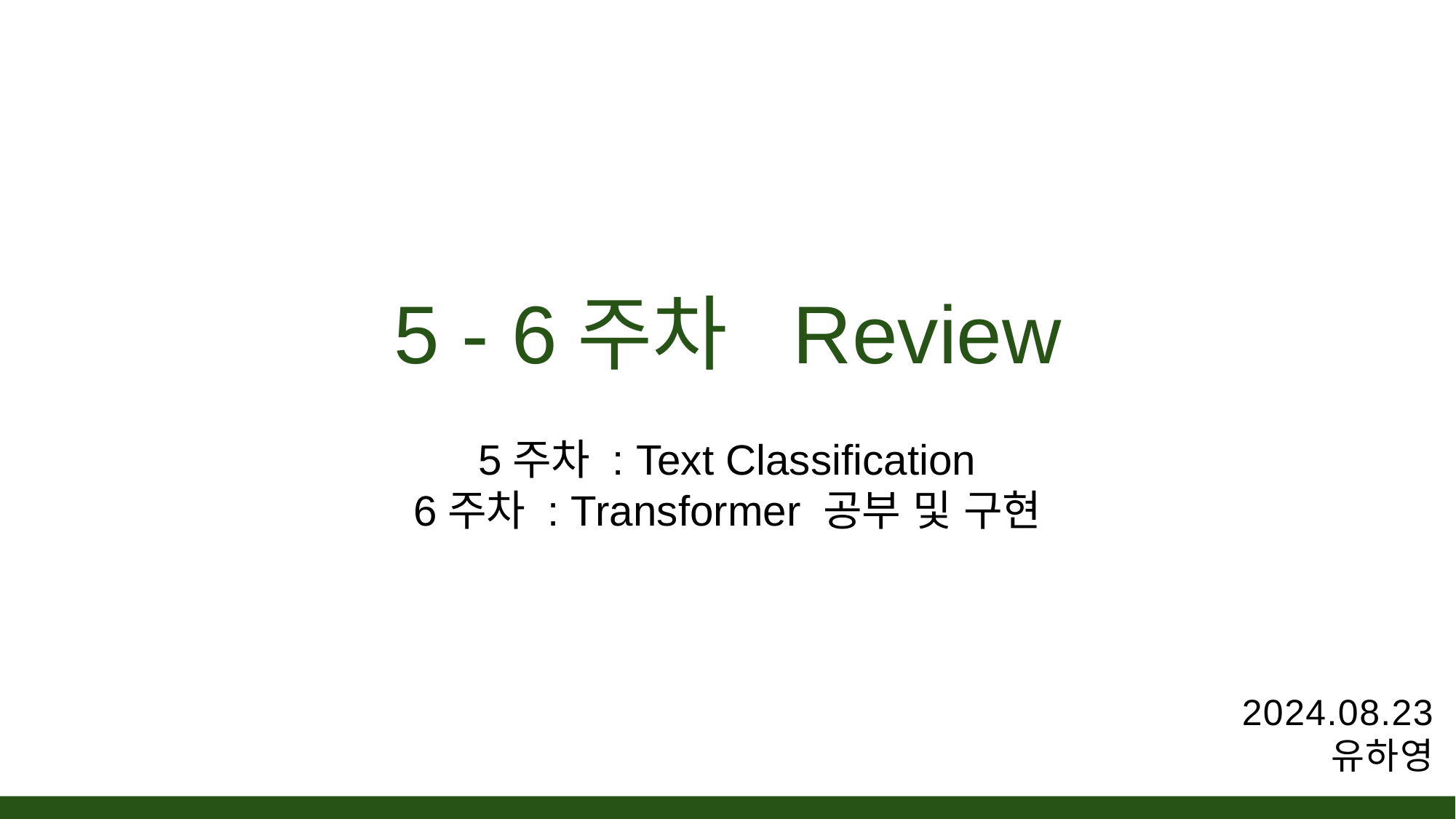

5 - 6주차  Review

5주차 : Text Classification
6주차 : Transformer 공부 및 구현
2024.08.23
유하영